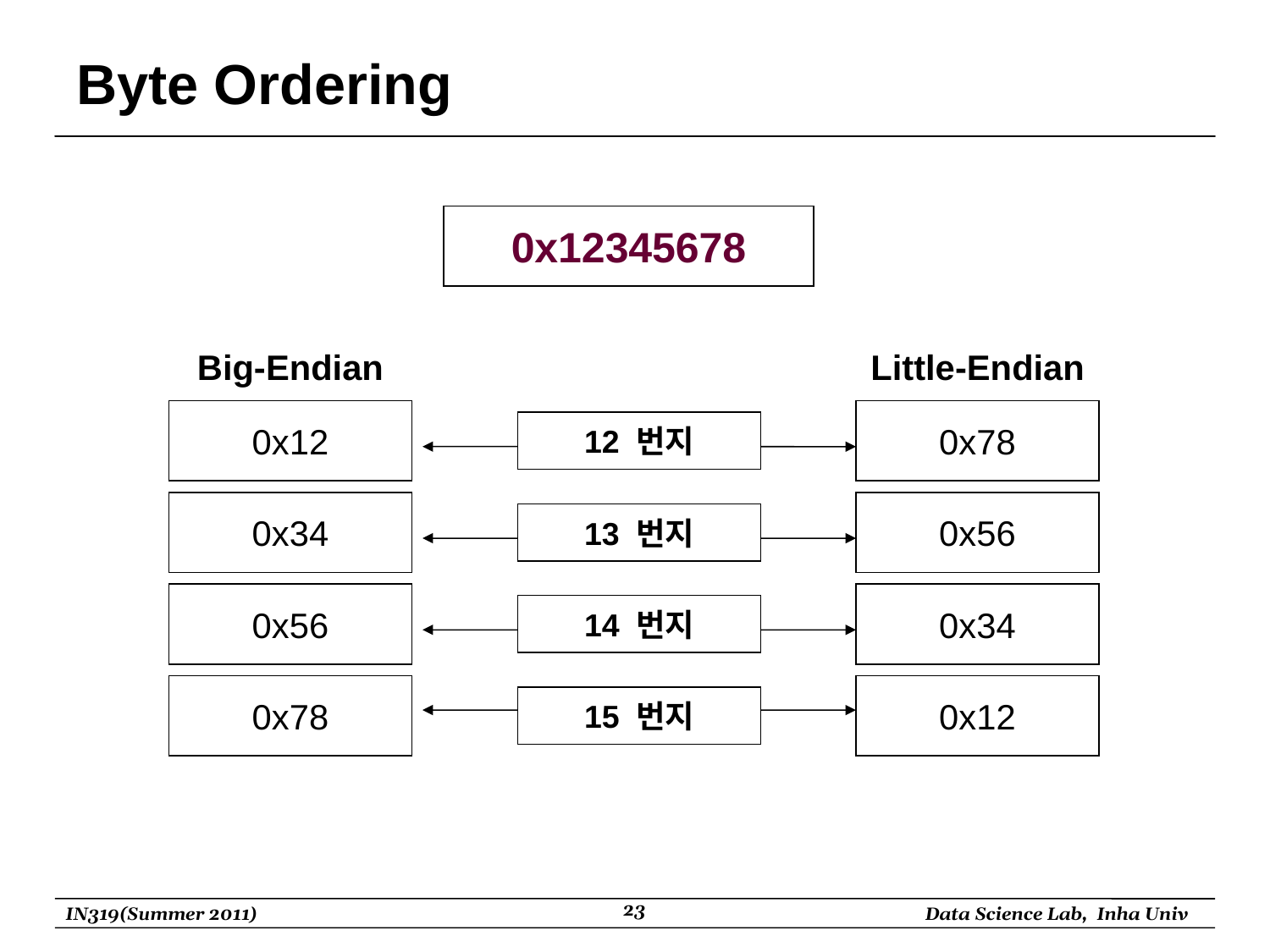

# Byte Ordering

0x12345678
Big-Endian
Little-Endian
0x12
0x78
12 번지

0x34
0x56
13 번지

0x56
0x34
14 번지

0x78
0x12
15 번지

23